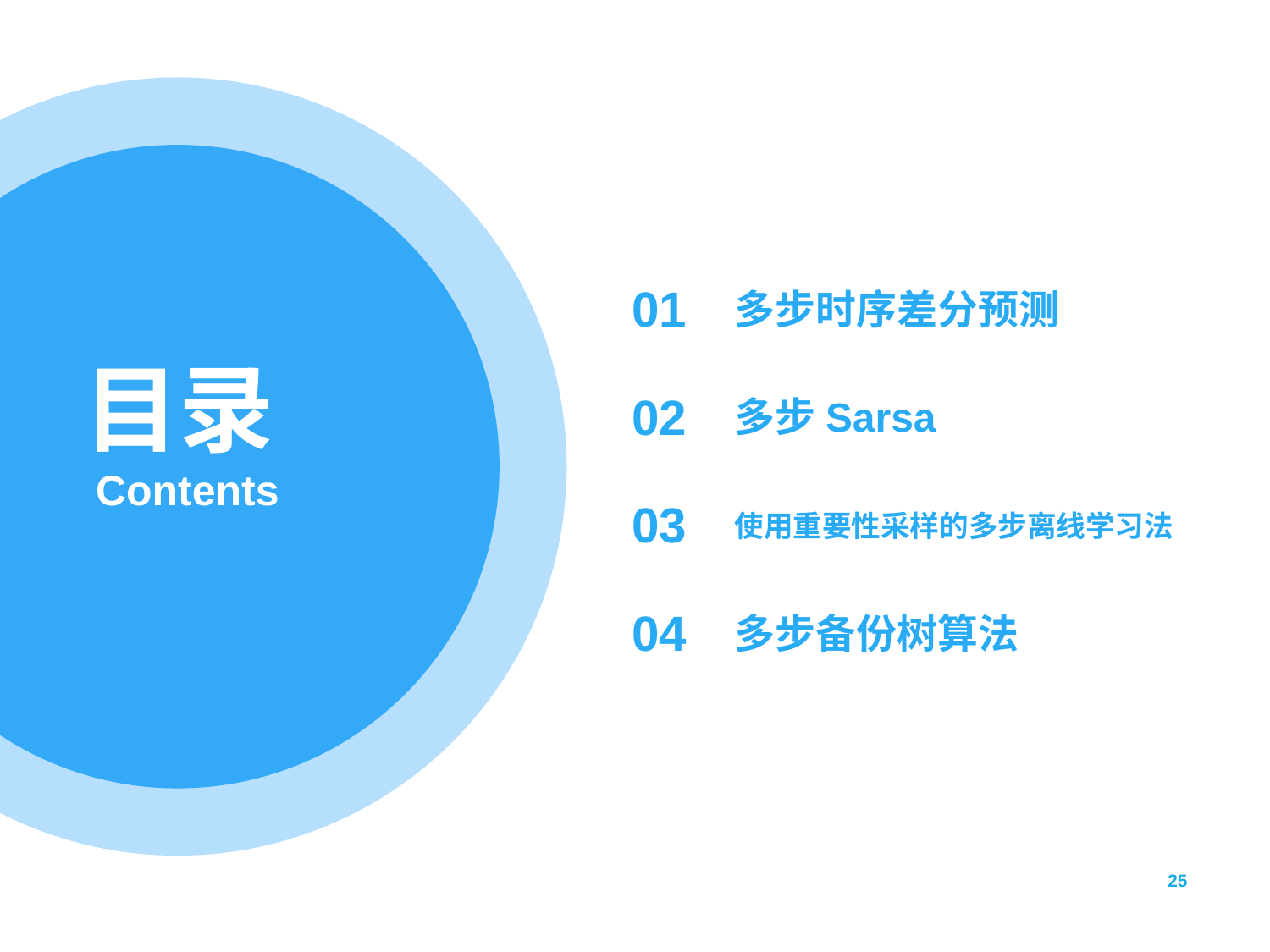

01
多步时序差分预测
02
多步Sarsa
03
使用重要性采样的多步离线学习法
04
多步备份树算法
25